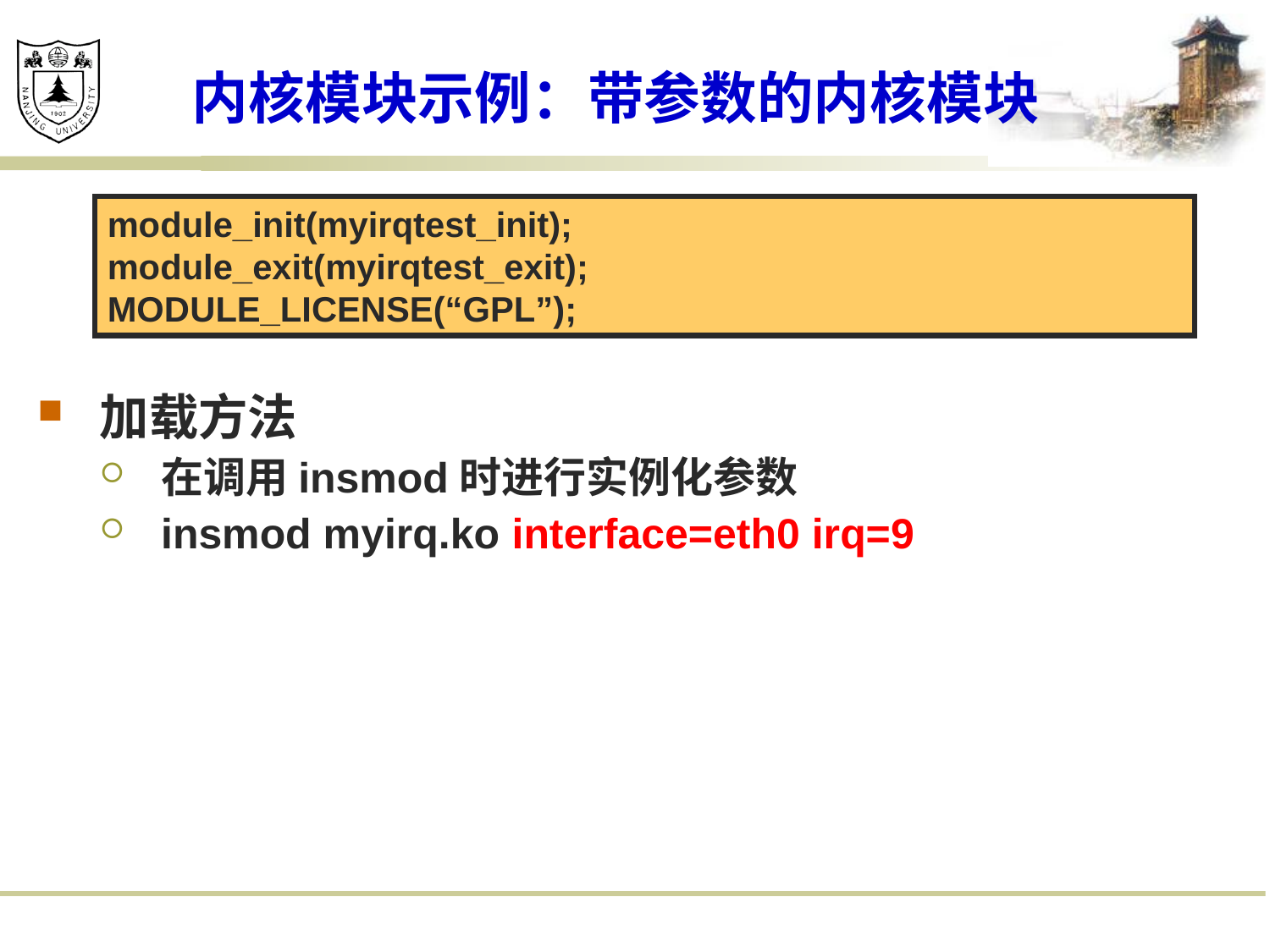

# 内核模块示例：带参数的内核模块

加载方法
在调用insmod时进行实例化参数
insmod myirq.ko interface=eth0 irq=9
module_init(myirqtest_init);
module_exit(myirqtest_exit);
MODULE_LICENSE(“GPL”);
163